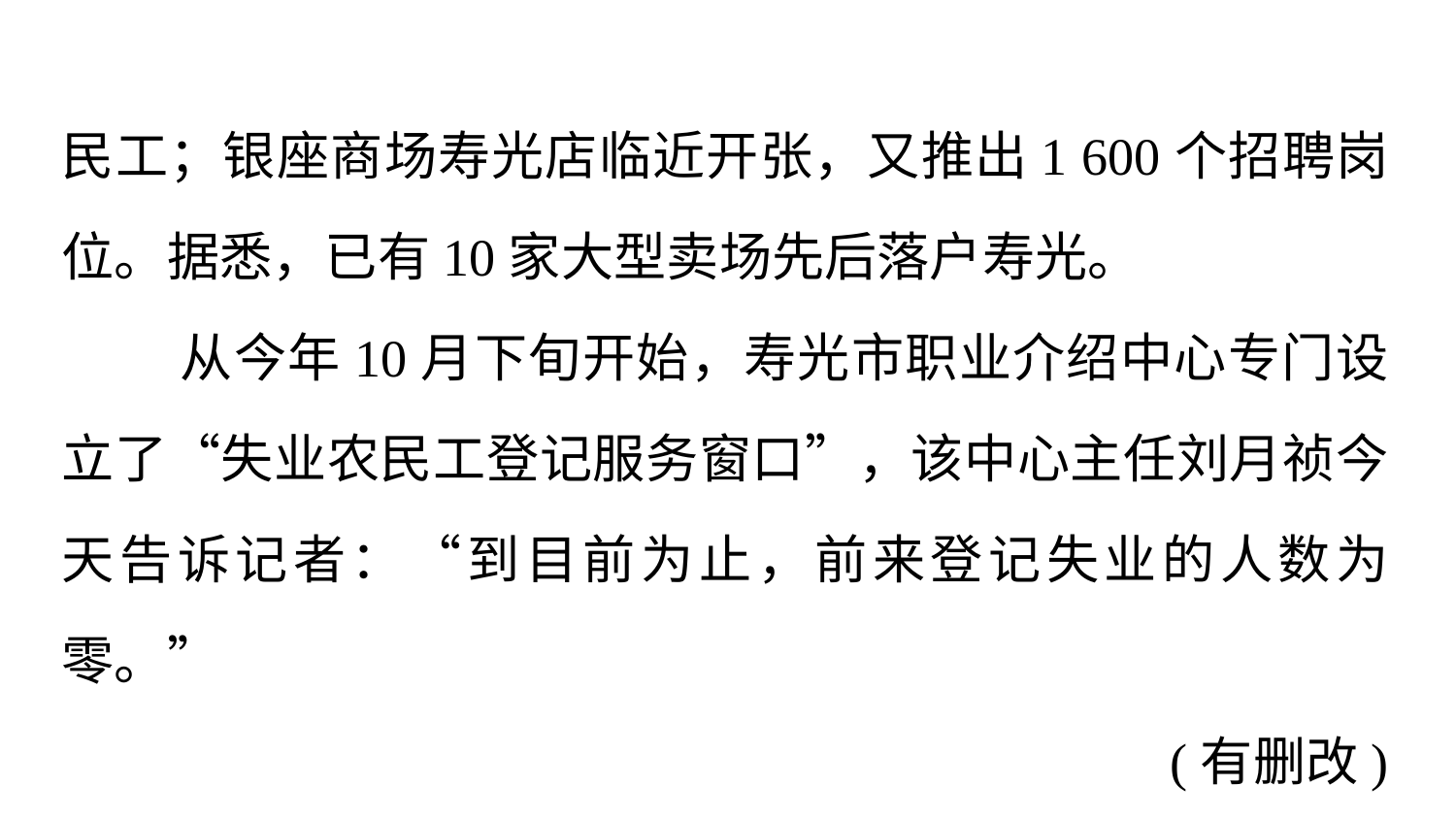

民工；银座商场寿光店临近开张，又推出1 600个招聘岗位。据悉，已有10家大型卖场先后落户寿光。
        从今年10月下旬开始，寿光市职业介绍中心专门设立了“失业农民工登记服务窗口”，该中心主任刘月祯今天告诉记者：“到目前为止，前来登记失业的人数为零。”
(有删改)